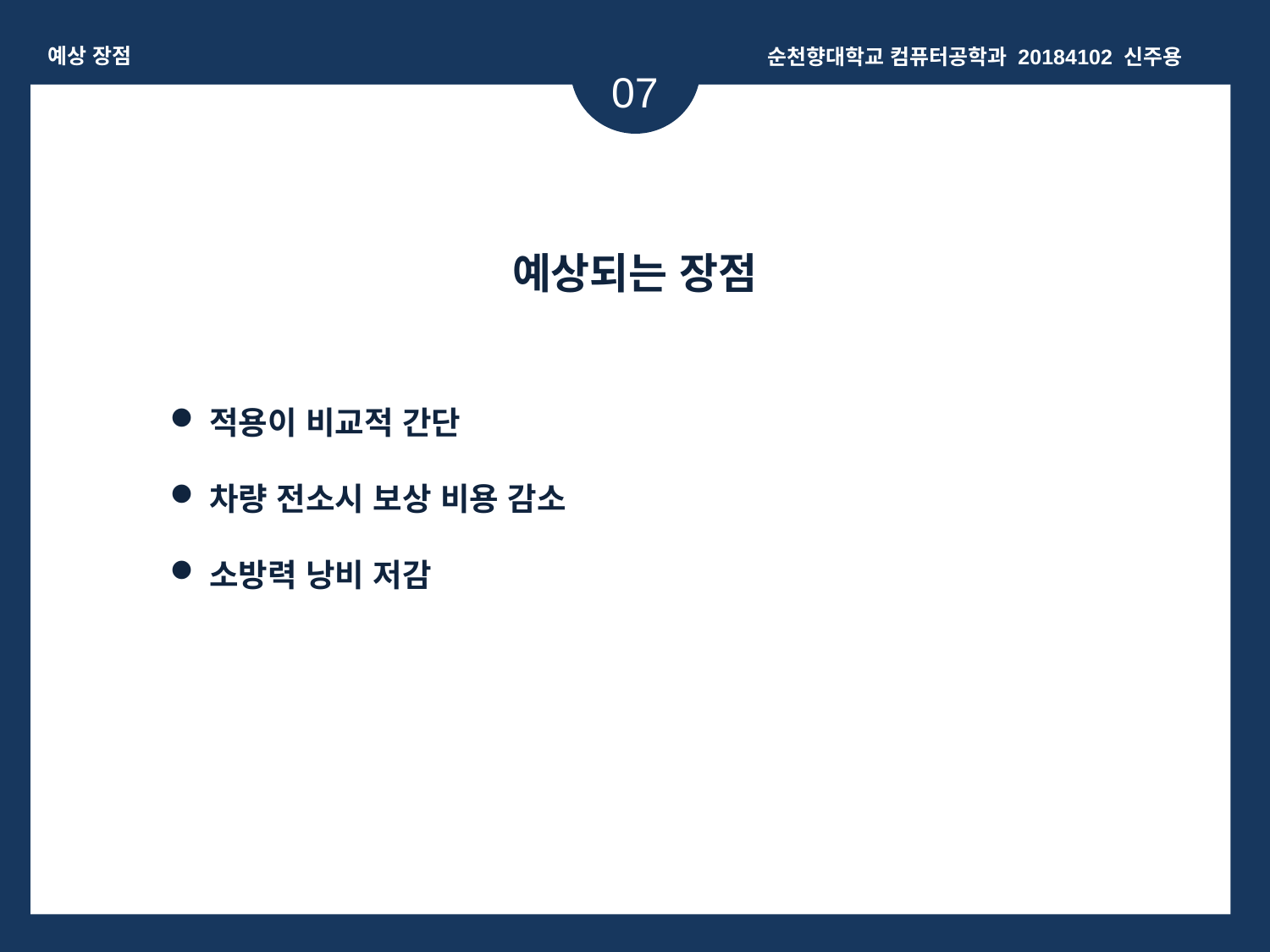

예상 장점
순천향대학교 컴퓨터공학과 20184102 신주용
07

예상되는 장점
적용이 비교적 간단

차량 전소시 보상 비용 감소

소방력 낭비 저감